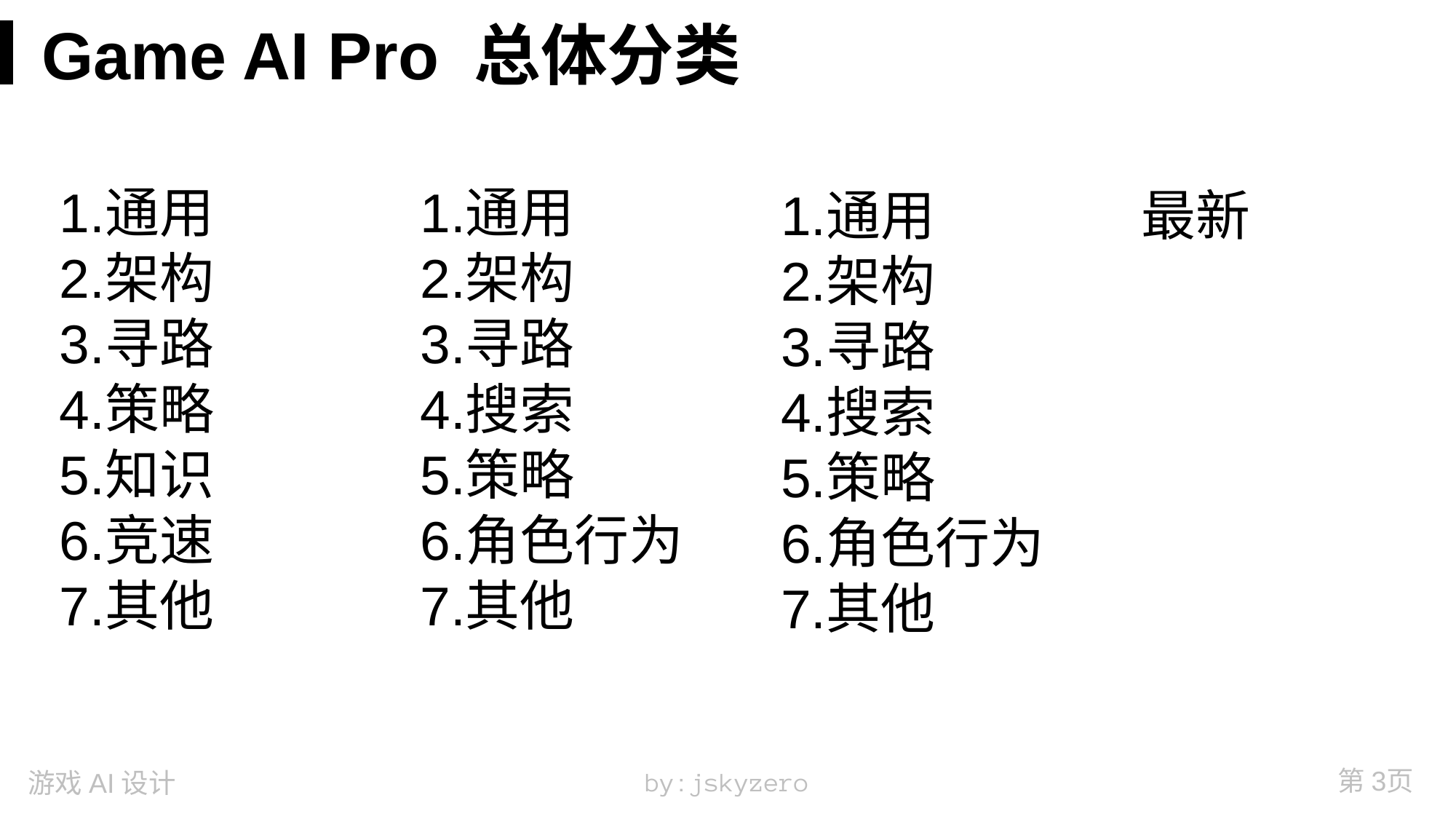

Game AI Pro 总体分类
通用
架构
寻路
策略
知识
竞速
其他
通用
架构
寻路
搜索
策略
角色行为
其他
通用
架构
寻路
搜索
策略
角色行为
其他
最新